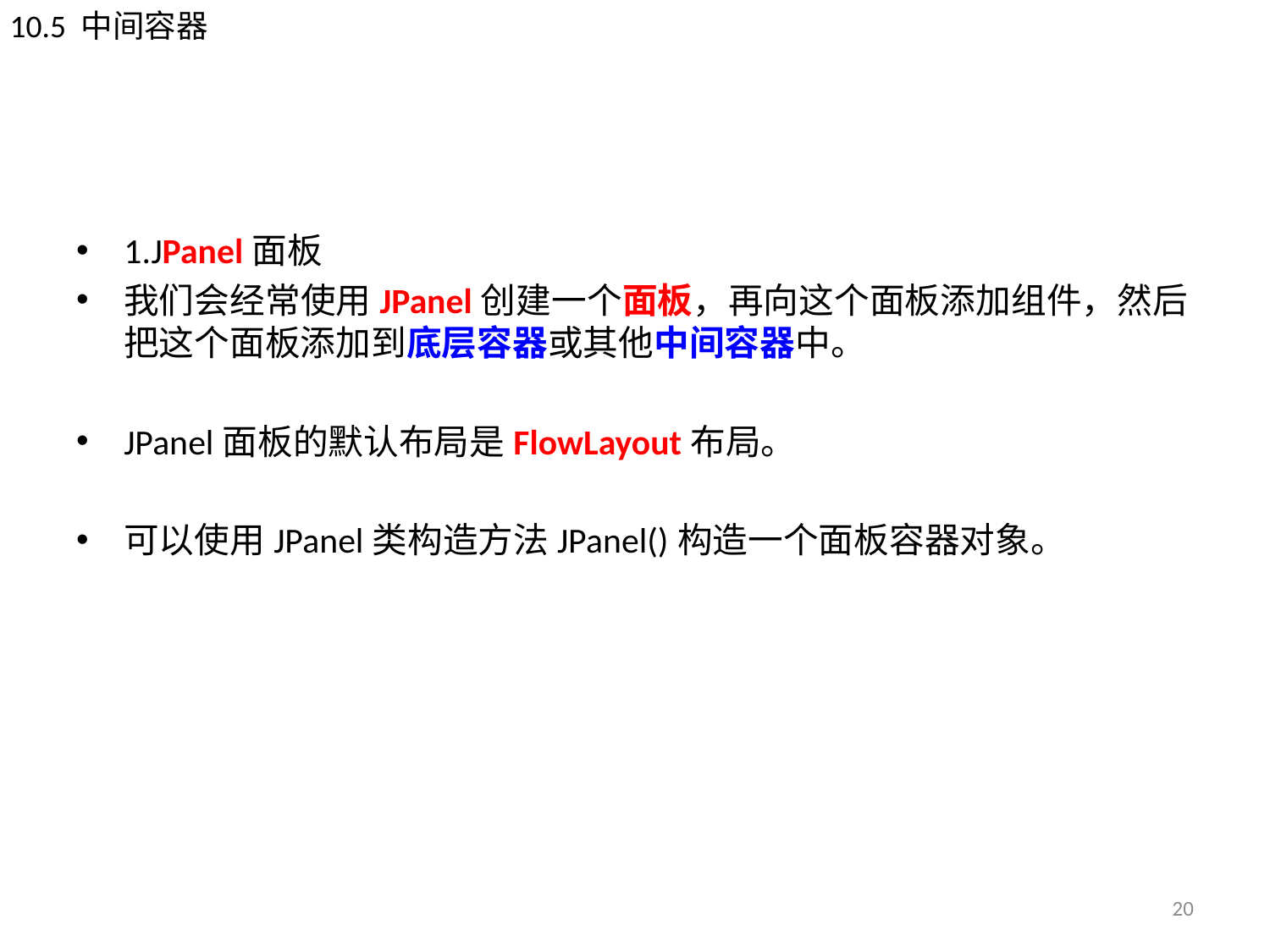

10.5 中间容器
#
1.JPanel面板
我们会经常使用JPanel创建一个面板，再向这个面板添加组件，然后把这个面板添加到底层容器或其他中间容器中。

JPanel面板的默认布局是FlowLayout布局。

可以使用JPanel类构造方法JPanel()构造一个面板容器对象。

20